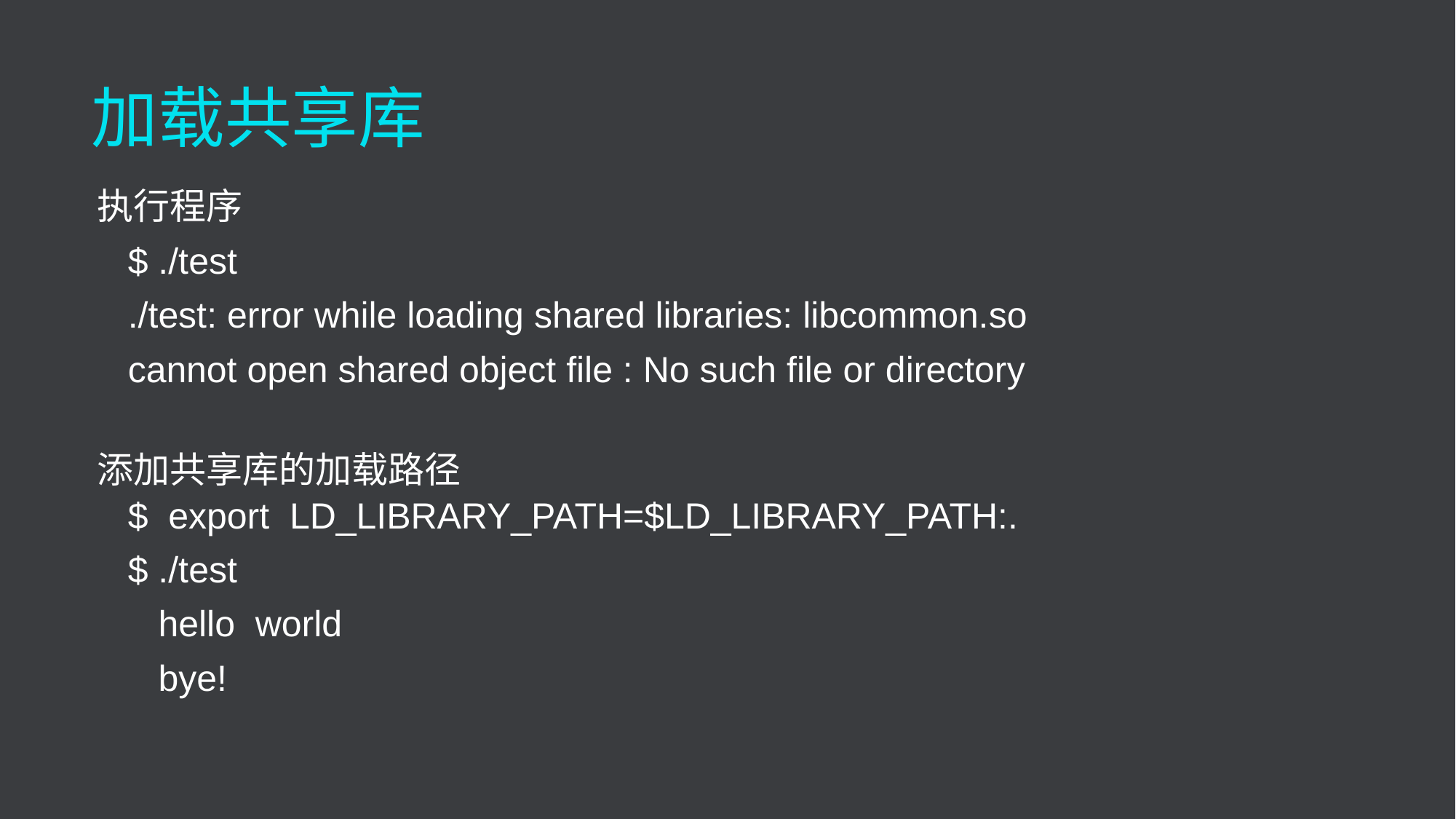

加载共享库
执行程序
   $ ./test
   ./test: error while loading shared libraries: libcommon.so
   cannot open shared object file : No such file or directory

添加共享库的加载路径
   $  export  LD_LIBRARY_PATH=$LD_LIBRARY_PATH:.
   $ ./test
      hello  world
      bye!